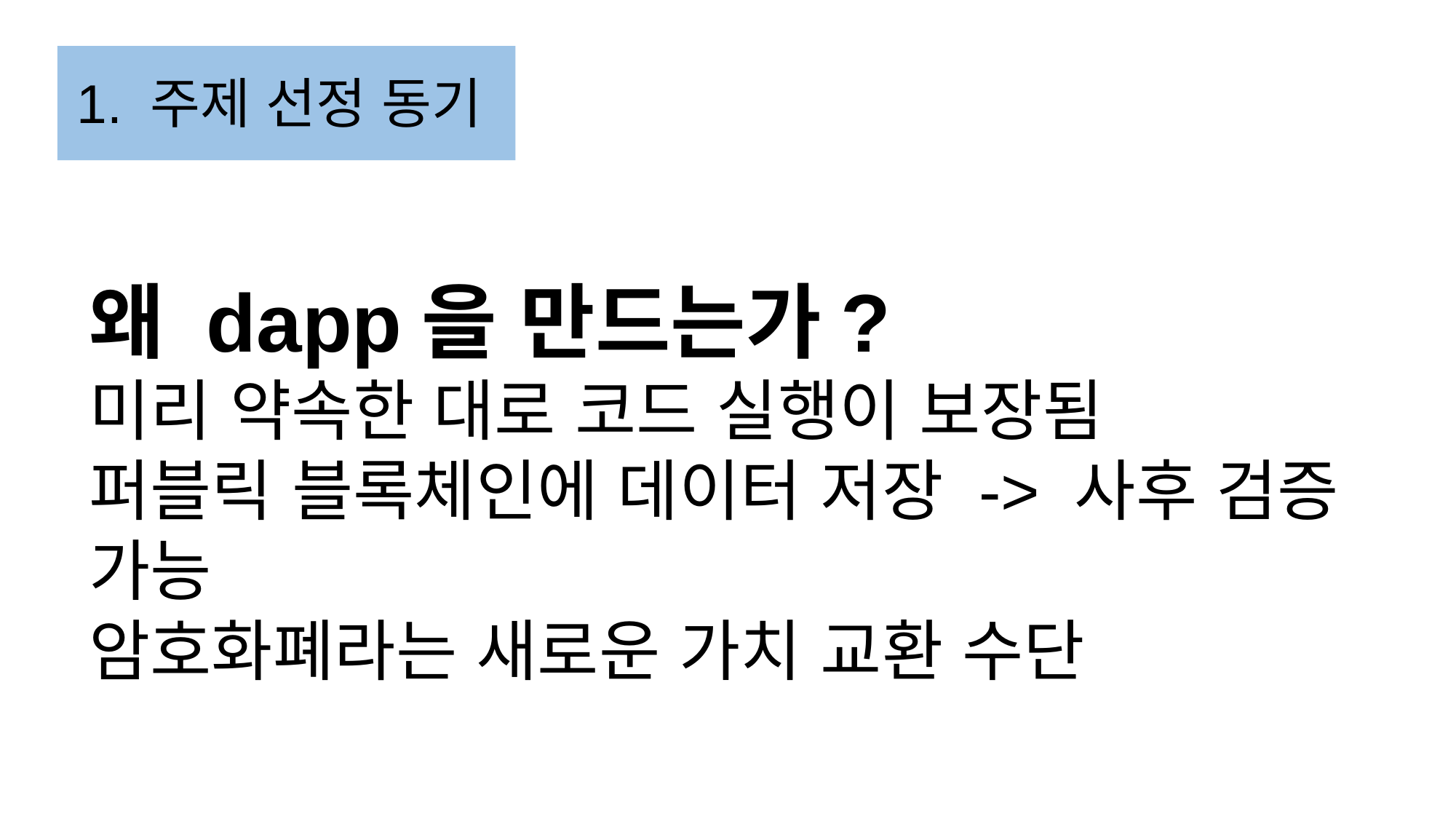

1. 주제 선정 동기
왜 dapp을 만드는가?
미리 약속한 대로 코드 실행이 보장됨
퍼블릭 블록체인에 데이터 저장 -> 사후 검증 가능
암호화폐라는 새로운 가치 교환 수단